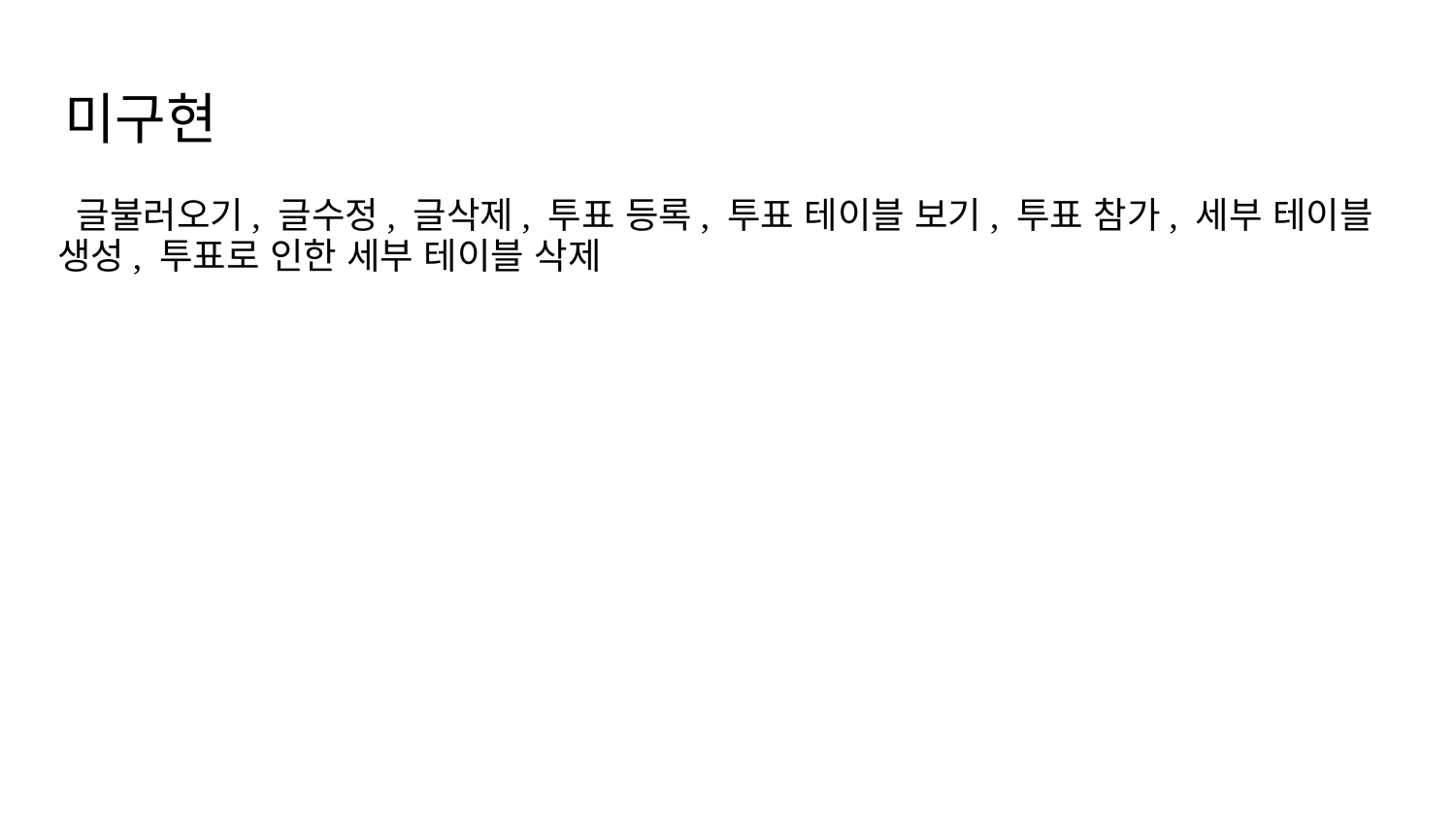

# 미구현
 글불러오기, 글수정, 글삭제, 투표 등록, 투표 테이블 보기, 투표 참가, 세부 테이블 생성, 투표로 인한 세부 테이블 삭제